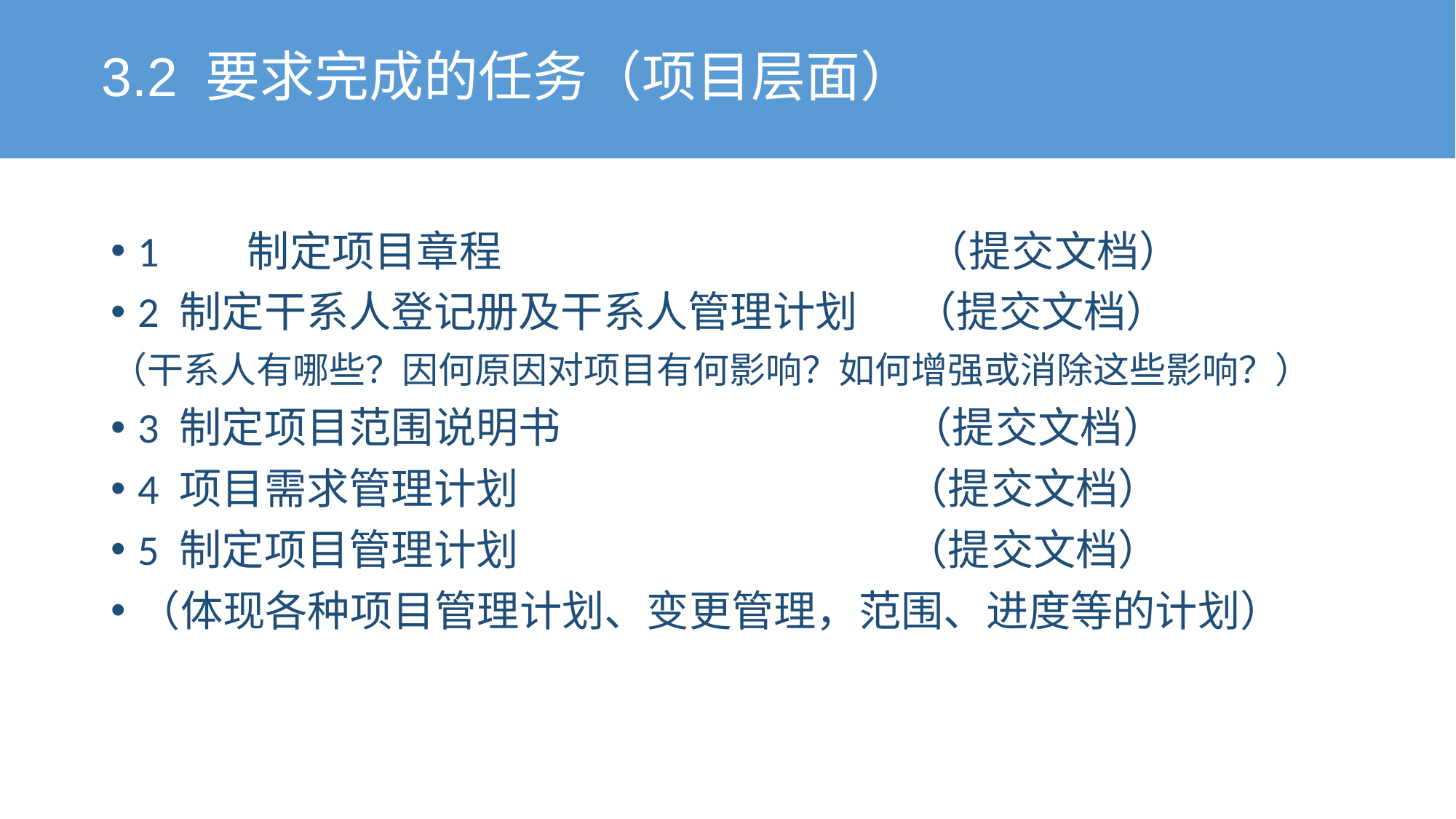

# 3.2 要求完成的任务（项目层面）

1 	制定项目章程                                             （提交文档）
2 制定干系人登记册及干系人管理计划      （提交文档）
（干系人有哪些？因何原因对项目有何影响？如何增强或消除这些影响？）
3 制定项目范围说明书                                     （提交文档）
4 项目需求管理计划                                         （提交文档）
5 制定项目管理计划                                         （提交文档）
（体现各种项目管理计划、变更管理，范围、进度等的计划）